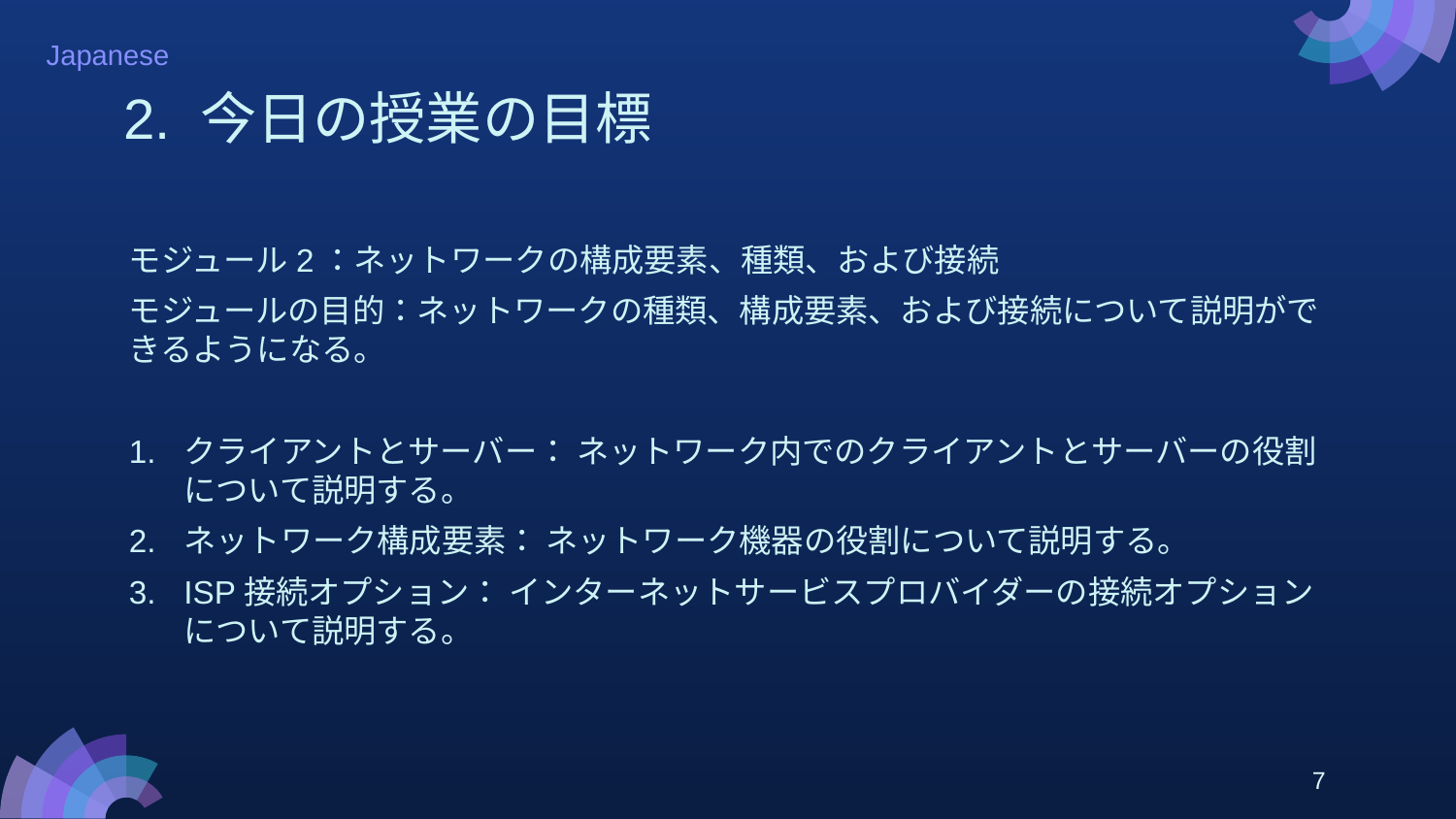

# 2. 今日の授業の目標
モジュール2：ネットワークの構成要素、種類、および接続
モジュールの目的：ネットワークの種類、構成要素、および接続について説明ができるようになる。

クライアントとサーバー： ネットワーク内でのクライアントとサーバーの役割について説明する。
ネットワーク構成要素： ネットワーク機器の役割について説明する。
ISP接続オプション： インターネットサービスプロバイダーの接続オプションについて説明する。
7